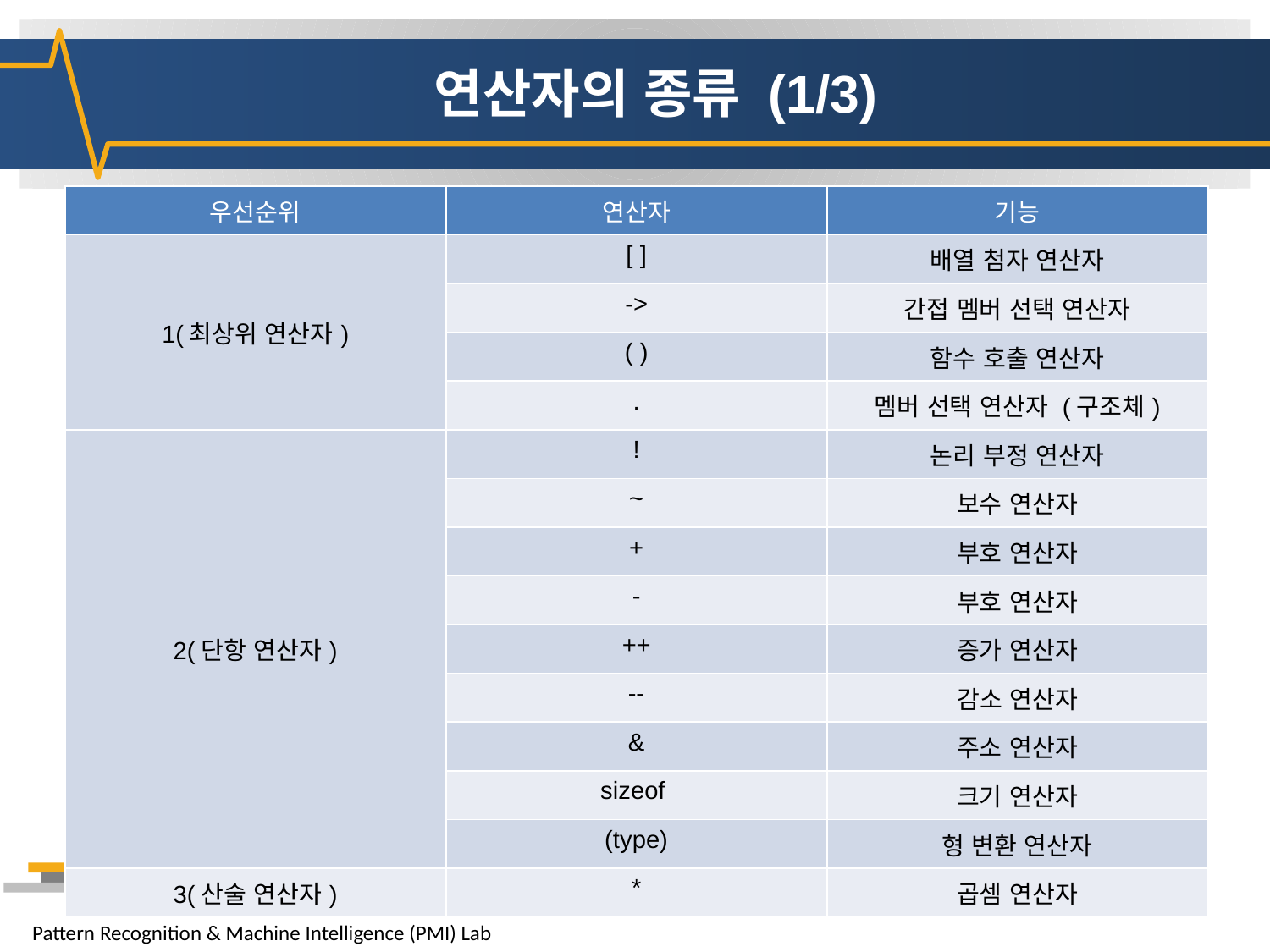

# 연산자의 종류 (1/3)
| 우선순위 | 연산자 | 기능 |
| --- | --- | --- |
| 1(최상위 연산자) | [ ] | 배열 첨자 연산자 |
|  | -> | 간접 멤버 선택 연산자 |
|  | ( ) | 함수 호출 연산자 |
|  | . | 멤버 선택 연산자 (구조체) |
| 2(단항 연산자) | ! | 논리 부정 연산자 |
|  | ~ | 보수 연산자 |
|  | + | 부호 연산자 |
|  | - | 부호 연산자 |
|  | ++ | 증가 연산자 |
|  | -- | 감소 연산자 |
|  | & | 주소 연산자 |
|  | sizeof | 크기 연산자 |
|  | (type) | 형 변환 연산자 |
| 3(산술 연산자) | \* | 곱셈 연산자 |